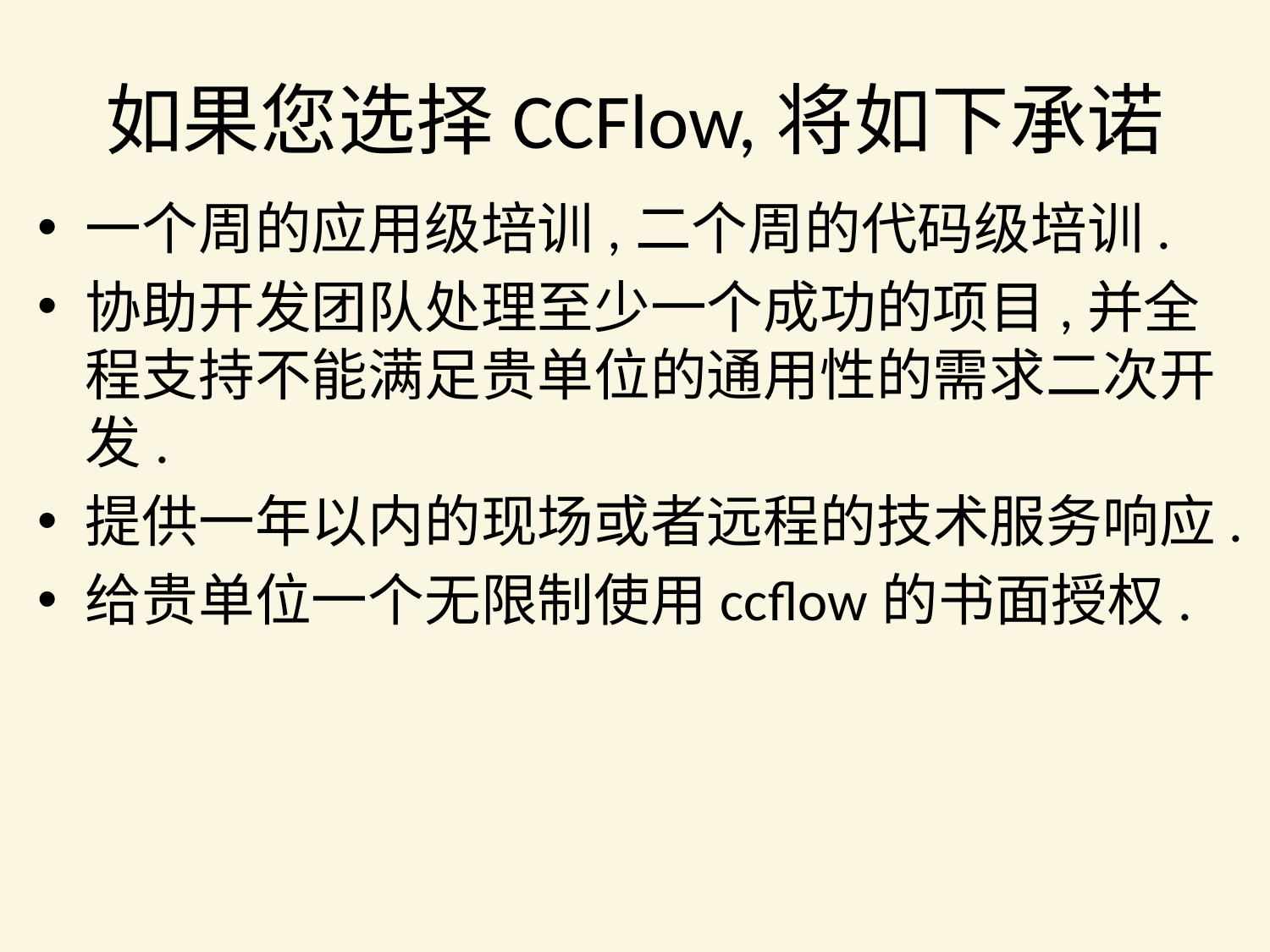

# 如果您选择CCFlow,将如下承诺
一个周的应用级培训,二个周的代码级培训.
协助开发团队处理至少一个成功的项目,并全程支持不能满足贵单位的通用性的需求二次开发.
提供一年以内的现场或者远程的技术服务响应.
给贵单位一个无限制使用ccflow的书面授权.